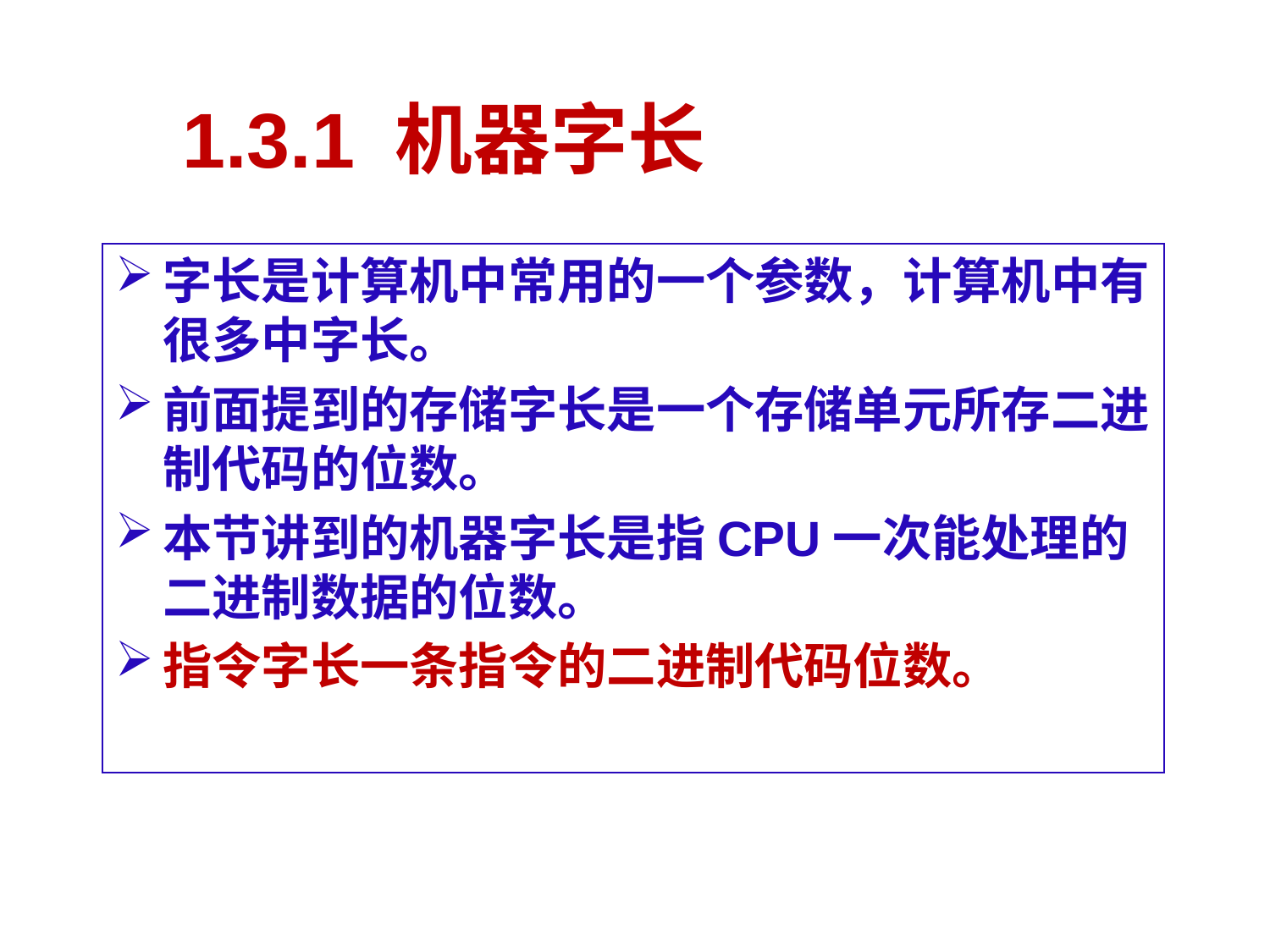

# 1.3.1 机器字长
字长是计算机中常用的一个参数，计算机中有很多中字长。
前面提到的存储字长是一个存储单元所存二进制代码的位数。
本节讲到的机器字长是指CPU一次能处理的二进制数据的位数。
指令字长一条指令的二进制代码位数。